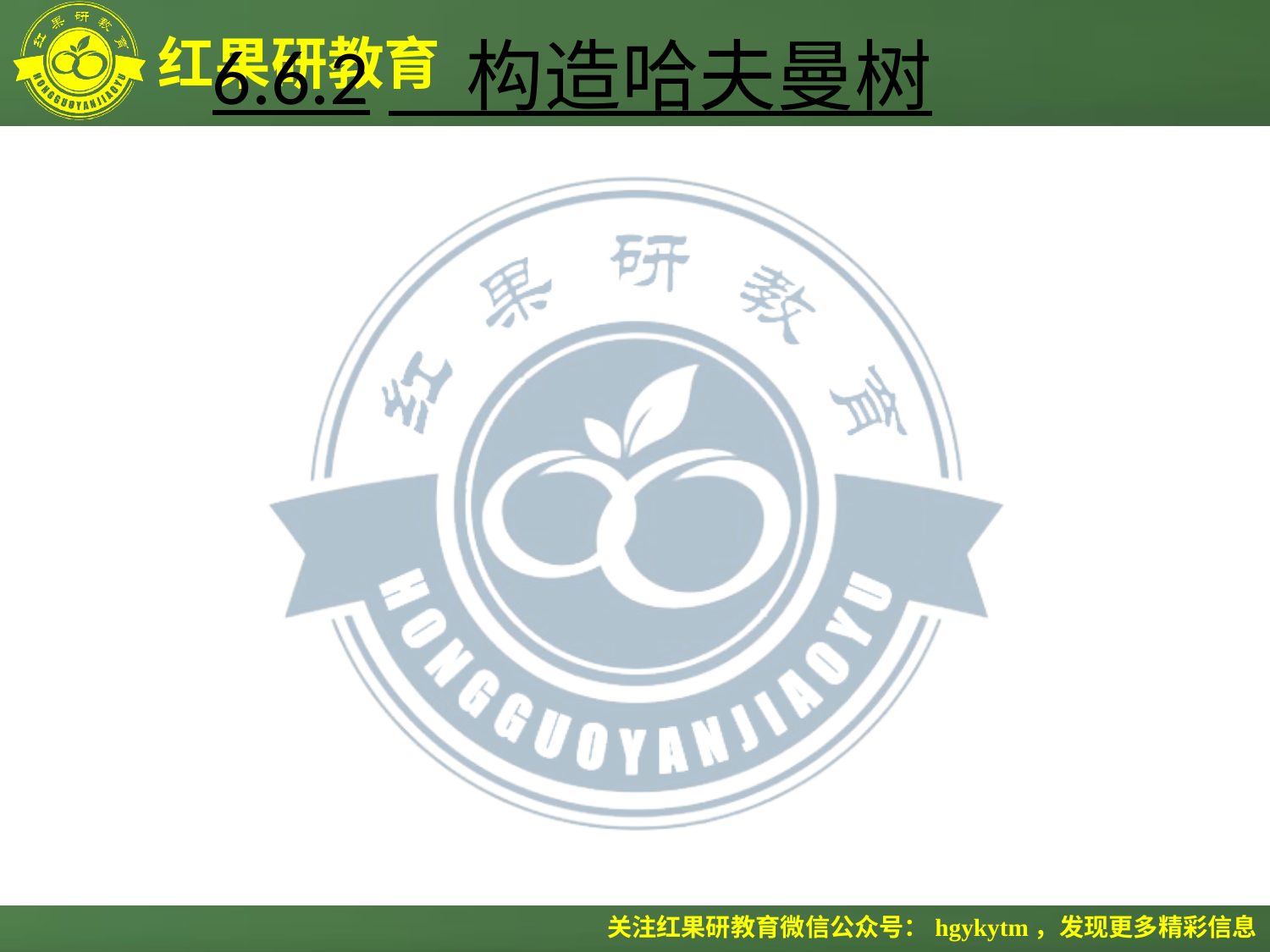

# 6.6.2　构造哈夫曼树
　　①在当前森林ht[0..i-1]的所有结点中，选取权最小和次小的两个根结点ht[p1]和ht[p2] 作为合并对象，其中，0≤p1,p2≤i-1。
　　②将根为ht[p1]和ht[p2]的两棵树作为左右子树合并为一棵新的树，新树的根是新结点ht[i]。因此，应将ht[p1]和ht[p2]的parent置为i，将ht[i]的lchild和rchild分别置为pl和p2，而新结点 ht[i]的权值应置为 ht[pl」和 ht[p2]的权值之和。注意，合并后 ht[p1]和 ht[p2]在当前森林中已不再是根，因为它们的双亲指针均已指向ht[i]，所以下一次合并时不会被选中为合并对象。具体算法如下：